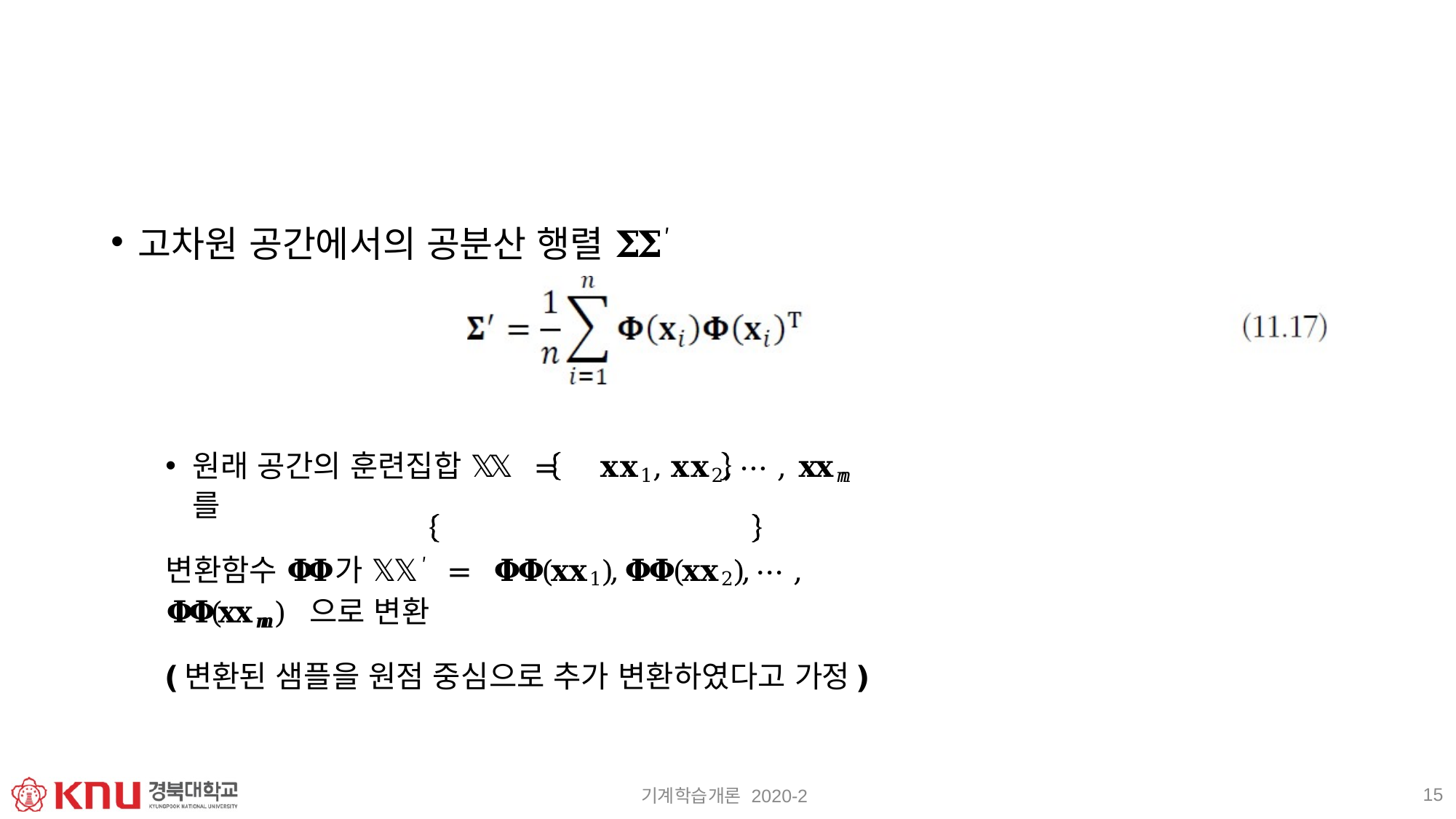

고차원 공간에서의 공분산 행렬 𝚺𝚺′

원래 공간의 훈련집합 𝕏𝕏 =	𝐱𝐱1, 𝐱𝐱2, ⋯ , 𝐱𝐱𝑛𝑛 를
변환함수 𝚽𝚽가  𝕏𝕏′ =	𝚽𝚽(𝐱𝐱1), 𝚽𝚽(𝐱𝐱2), ⋯ , 𝚽𝚽(𝐱𝐱𝒏𝒏) 으로 변환
(변환된 샘플을 원점 중심으로 추가 변환하였다고 가정)

15
기계학습개론 2020-2